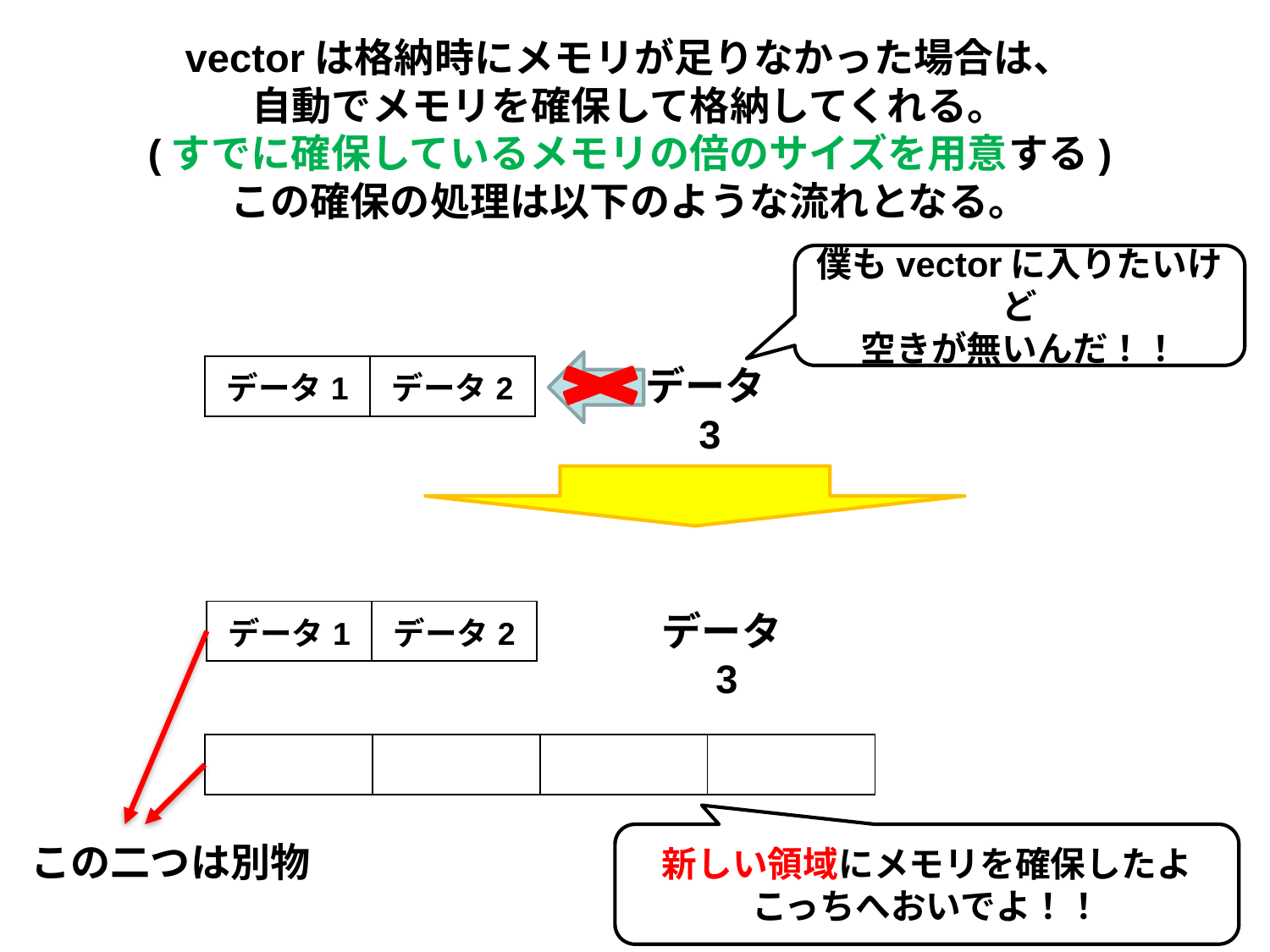

vectorは格納時にメモリが足りなかった場合は、
自動でメモリを確保して格納してくれる。
(すでに確保しているメモリの倍のサイズを用意する)
この確保の処理は以下のような流れとなる。
僕もvectorに入りたいけど
空きが無いんだ！！

データ3
| データ1 | データ2 |
| --- | --- |

データ3
| データ1 | データ2 |
| --- | --- |
|  |  |  |  |
| --- | --- | --- | --- |
新しい領域にメモリを確保したよ
こっちへおいでよ！！
この二つは別物